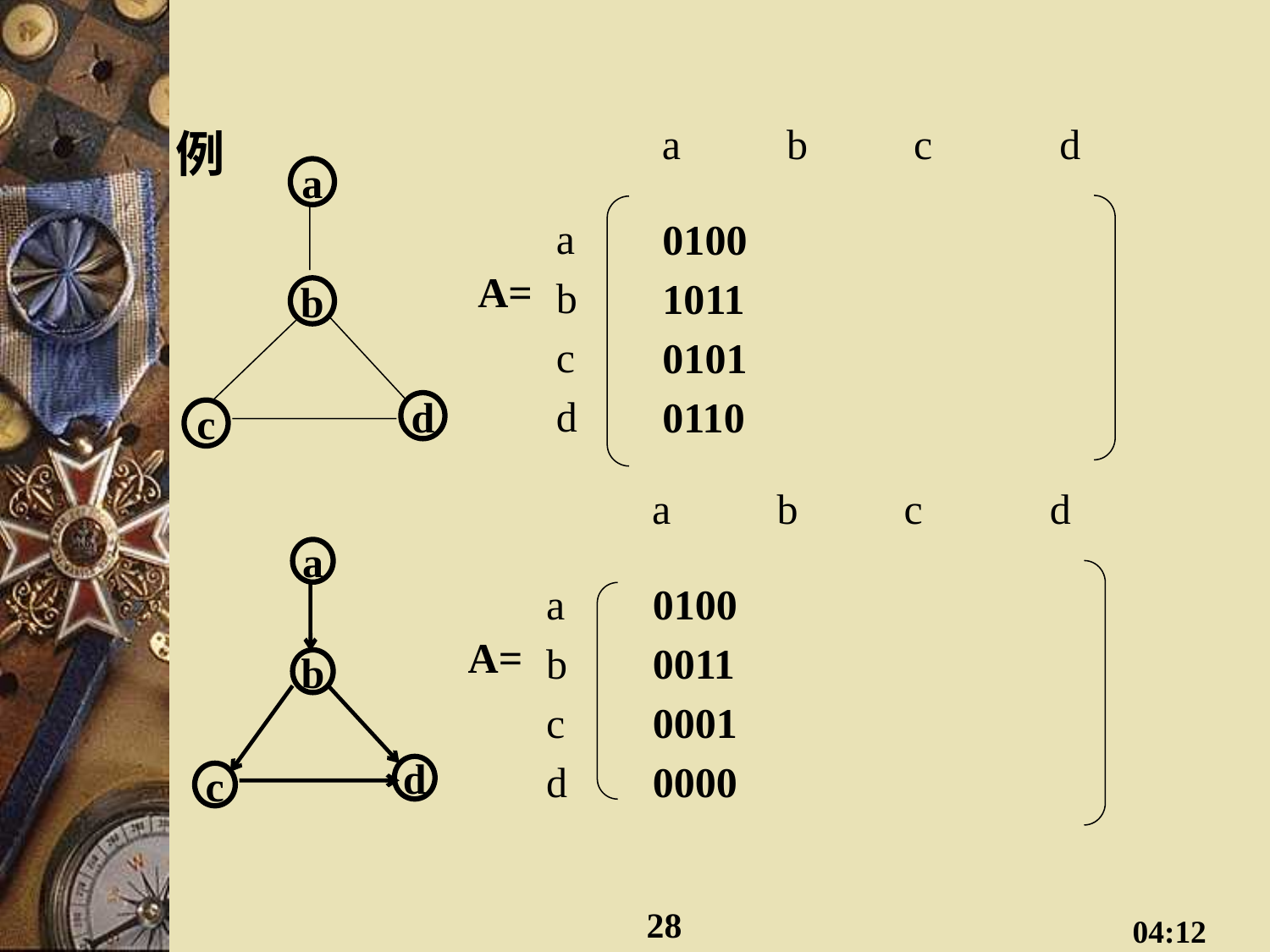

a          b          c            d

a
b
c
d
 0100
 1011
 0101
 0110
A=
例
a

b

d
c

   a          b          c            d

a
b
c
d
 0100
 0011
 0001
 0000

A=
a

b

d
c